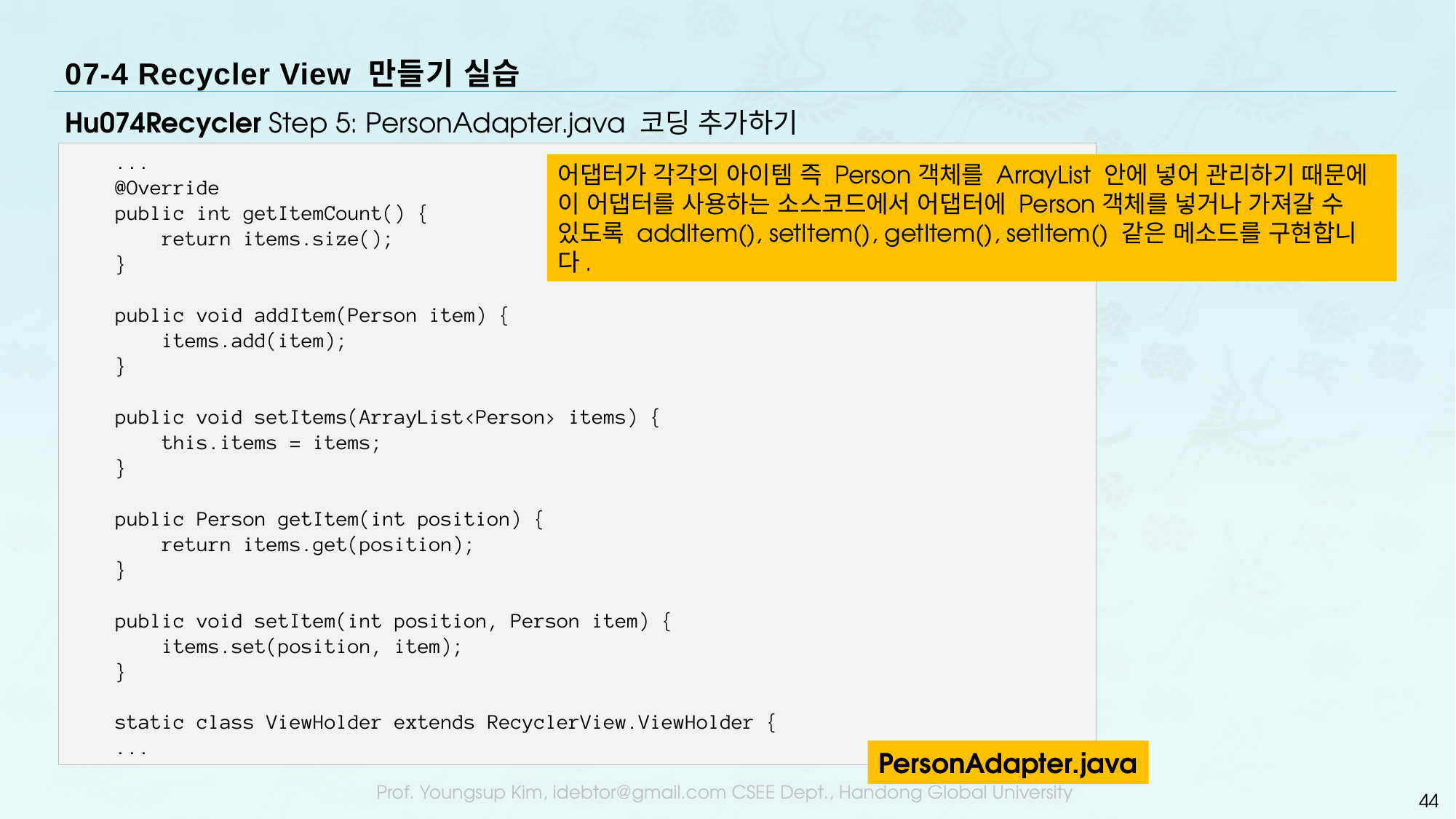

# 07-4 Recycler View 만들기 실습
Hu074Recycler Step 5: PersonAdapter.java 코딩 추가하기
    ...
    @Override
    public int getItemCount() {
        return items.size();
    }

    public void addItem(Person item) {
        items.add(item);
    }

    public void setItems(ArrayList<Person> items) {
        this.items = items;
    }

    public Person getItem(int position) {
        return items.get(position);
    }

    public void setItem(int position, Person item) {
        items.set(position, item);
    }

    static class ViewHolder extends RecyclerView.ViewHolder {
    ...
어댑터가 각각의 아이템 즉 Person객체를 ArrayList 안에 넣어 관리하기 때문에 이 어댑터를 사용하는 소스코드에서 어댑터에 Person객체를 넣거나 가져갈 수 있도록 addItem(), setItem(), getItem(), setItem() 같은 메소드를 구현합니다.
PersonAdapter.java
44